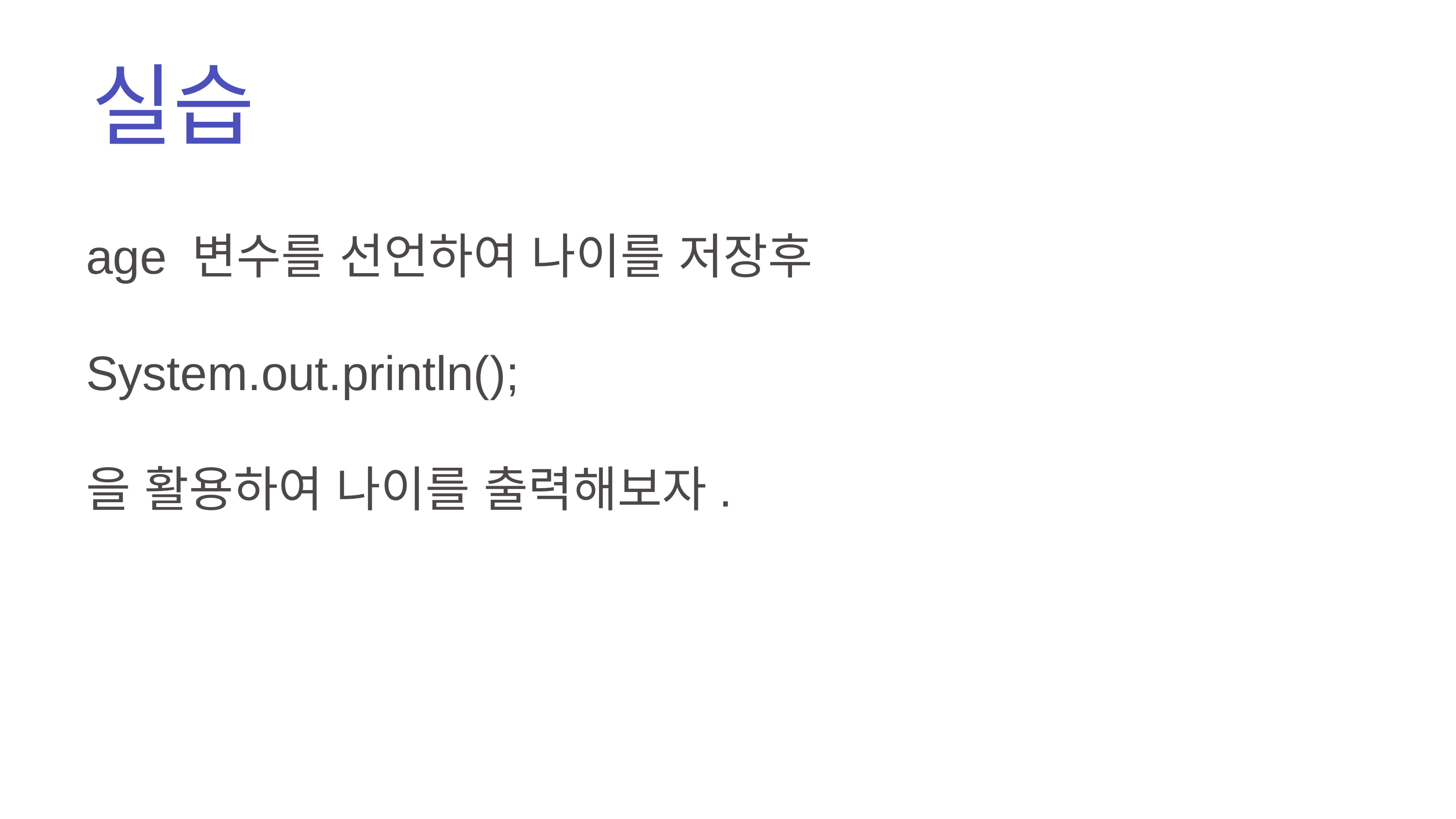

실습
age 변수를 선언하여 나이를 저장후

System.out.println();

을 활용하여 나이를 출력해보자.